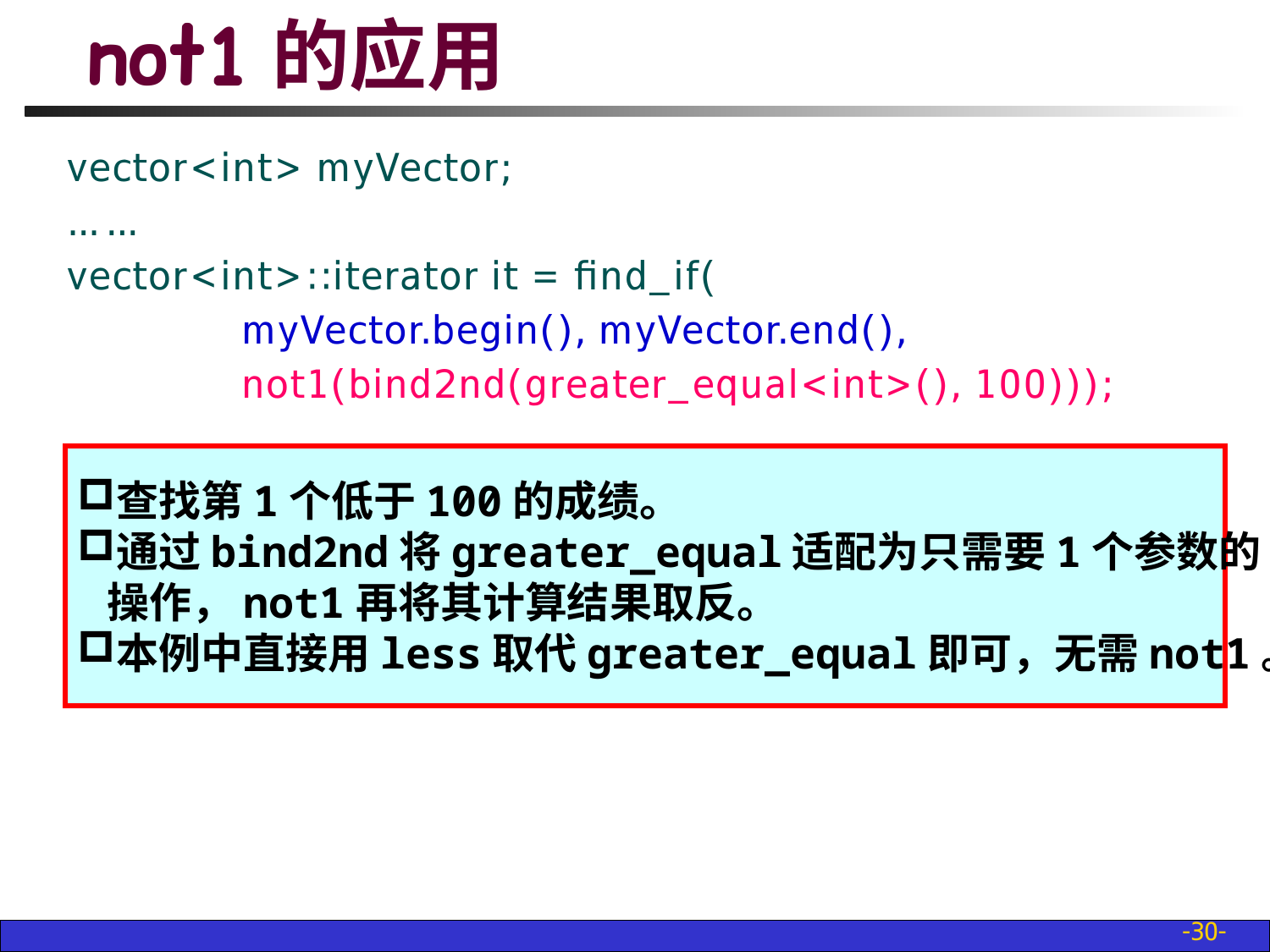

# not1的应用
vector<int> myVector;
……
vector<int>::iterator it = find_if(
		myVector.begin(), myVector.end(),
		not1(bind2nd(greater_equal<int>(), 100)));
查找第1个低于100的成绩。
通过bind2nd将greater_equal适配为只需要1个参数的1元
  操作，not1再将其计算结果取反。
本例中直接用less取代greater_equal即可，无需not1。
-30-